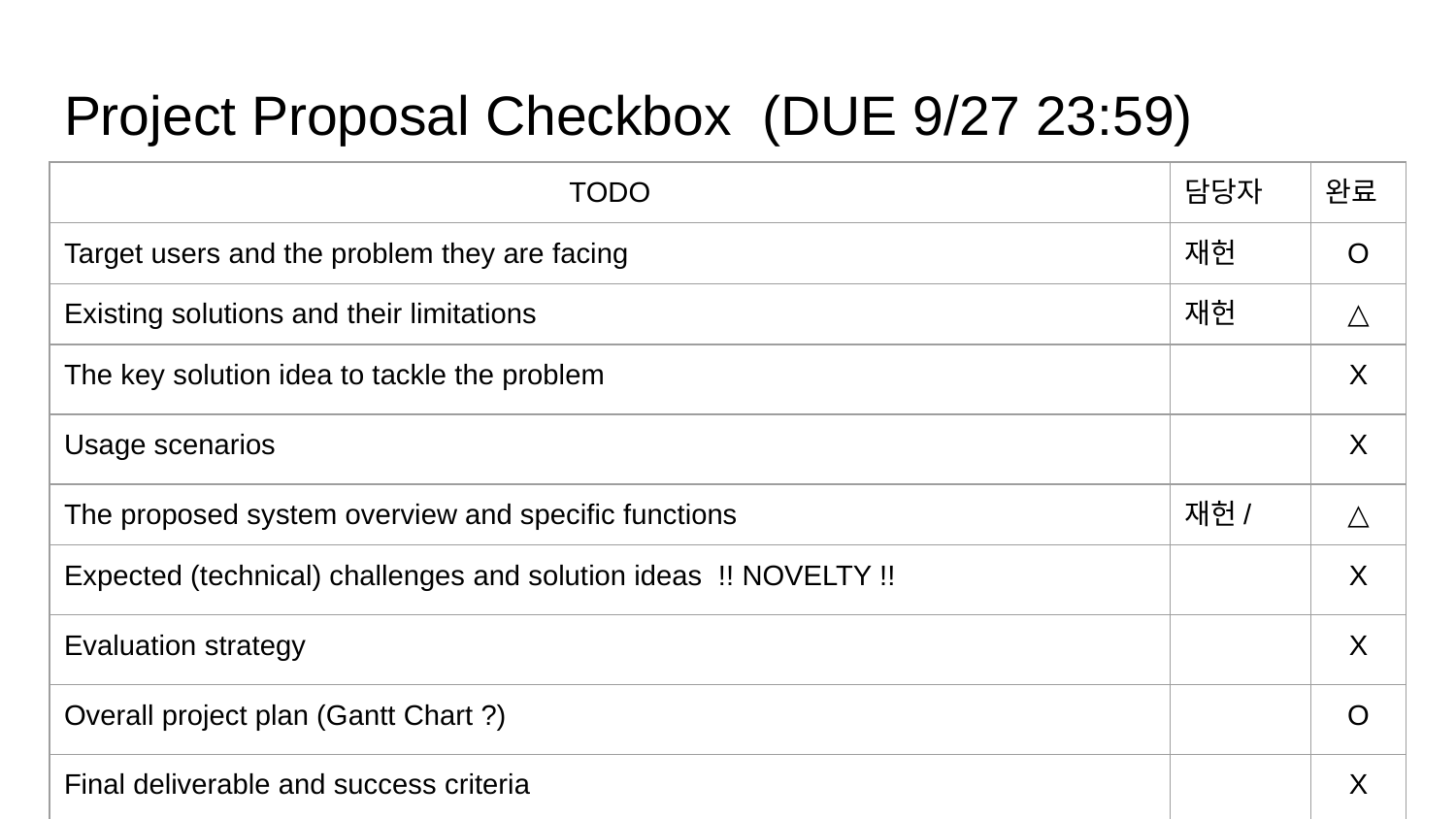

# Project Proposal Checkbox  (DUE 9/27 23:59)
| TODO | 담당자 | 완료 |
| --- | --- | --- |
| Target users and the problem they are facing | 재헌 | O |
| Existing solutions and their limitations | 재헌 | △ |
| The key solution idea to tackle the problem |  | X |
| Usage scenarios |  | X |
| The proposed system overview and specific functions | 재헌/ | △ |
| Expected (technical) challenges and solution ideas !! NOVELTY !! |  | X |
| Evaluation strategy |  | X |
| Overall project plan (Gantt Chart ?) |  | O |
| Final deliverable and success criteria |  | X |